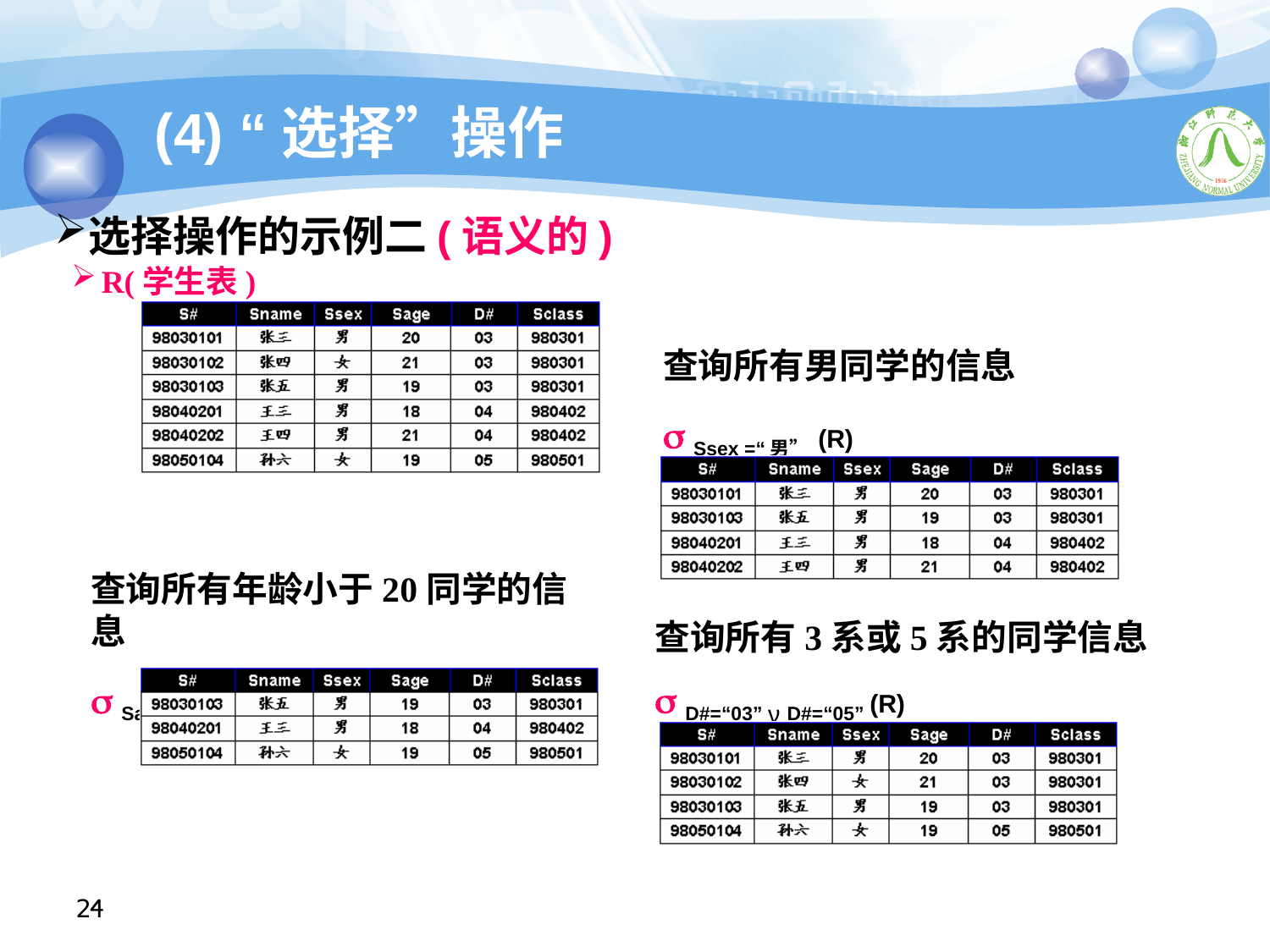

(4) “选择”操作
选择操作的示例二(语义的)
R(学生表)

查询所有男同学的信息
σ Ssex =“男” (R)

查询所有年龄小于20同学的信息
σ Sage<20 (R)
查询所有3系或5系的同学信息
σ D#=“03” ν D#=“05” (R)

24